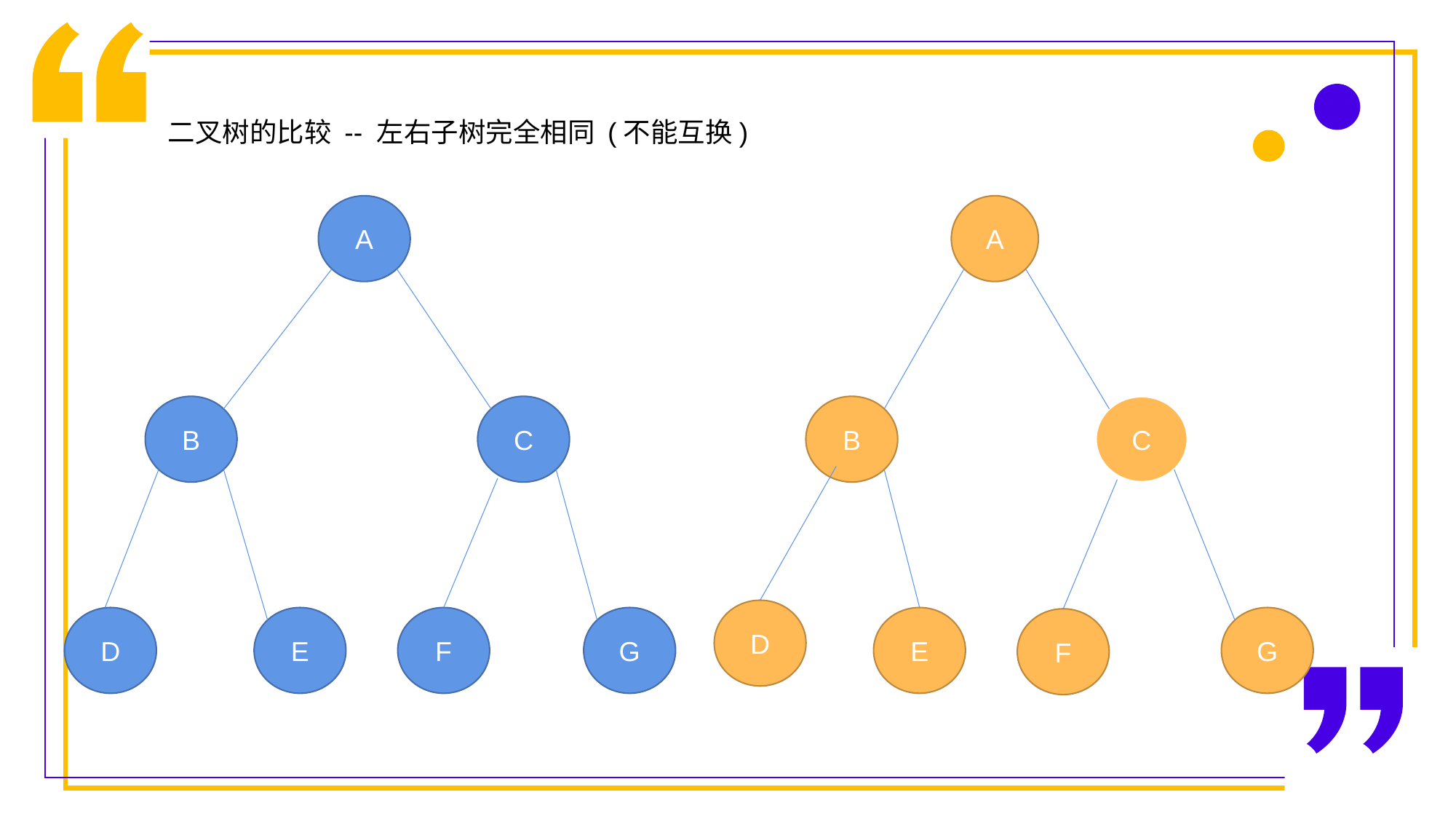

二叉树的比较 -- 左右子树完全相同 (不能互换)

A
A
B
C
B
C
D
D
E
F
G
E
G
F